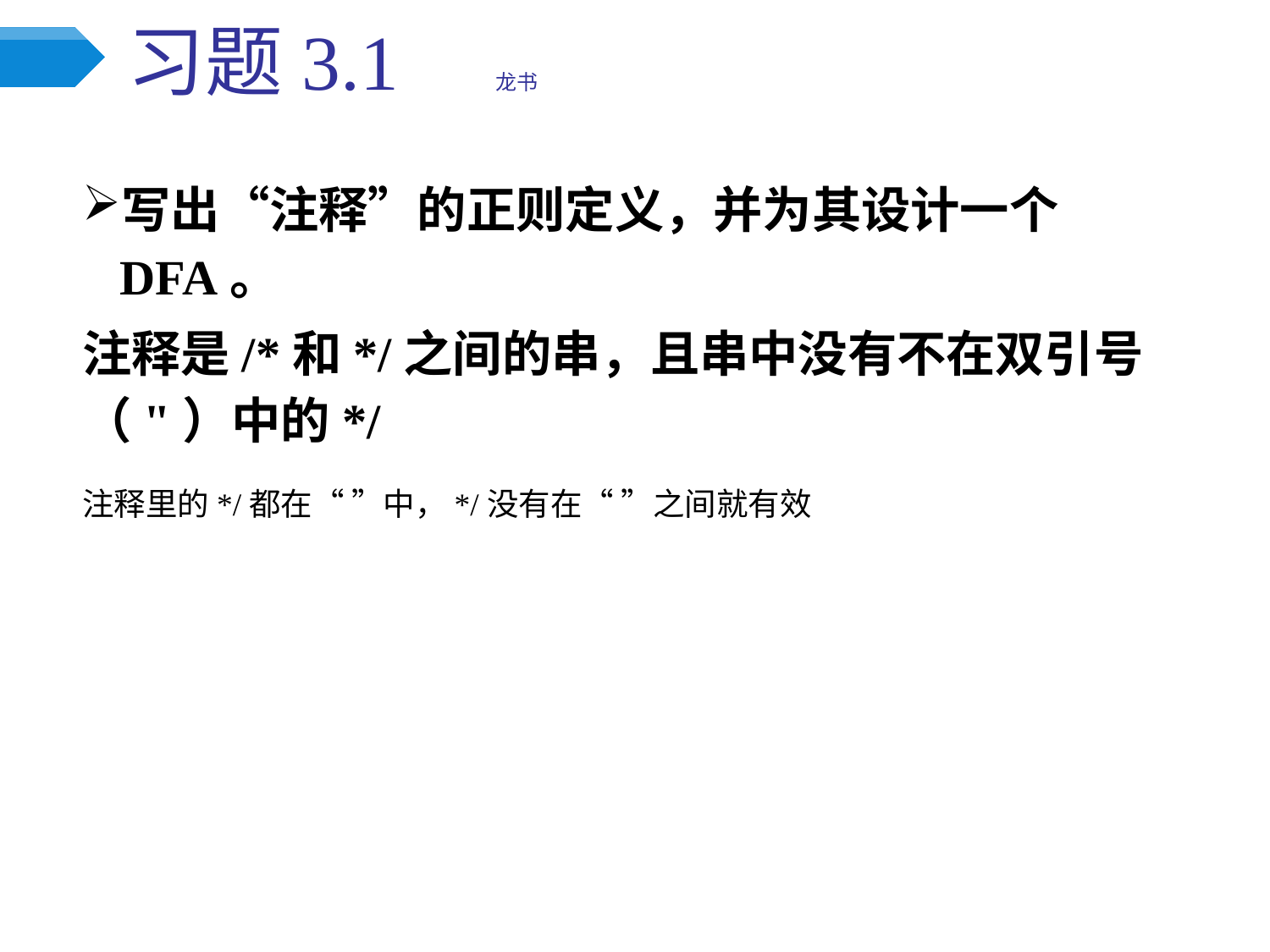

# 习题3.1    龙书
写出“注释”的正则定义，并为其设计一个DFA。
注释是/*和*/之间的串，且串中没有不在双引号（"）中的*/
注释里的*/都在“ ”中，*/没有在“ ”之间就有效